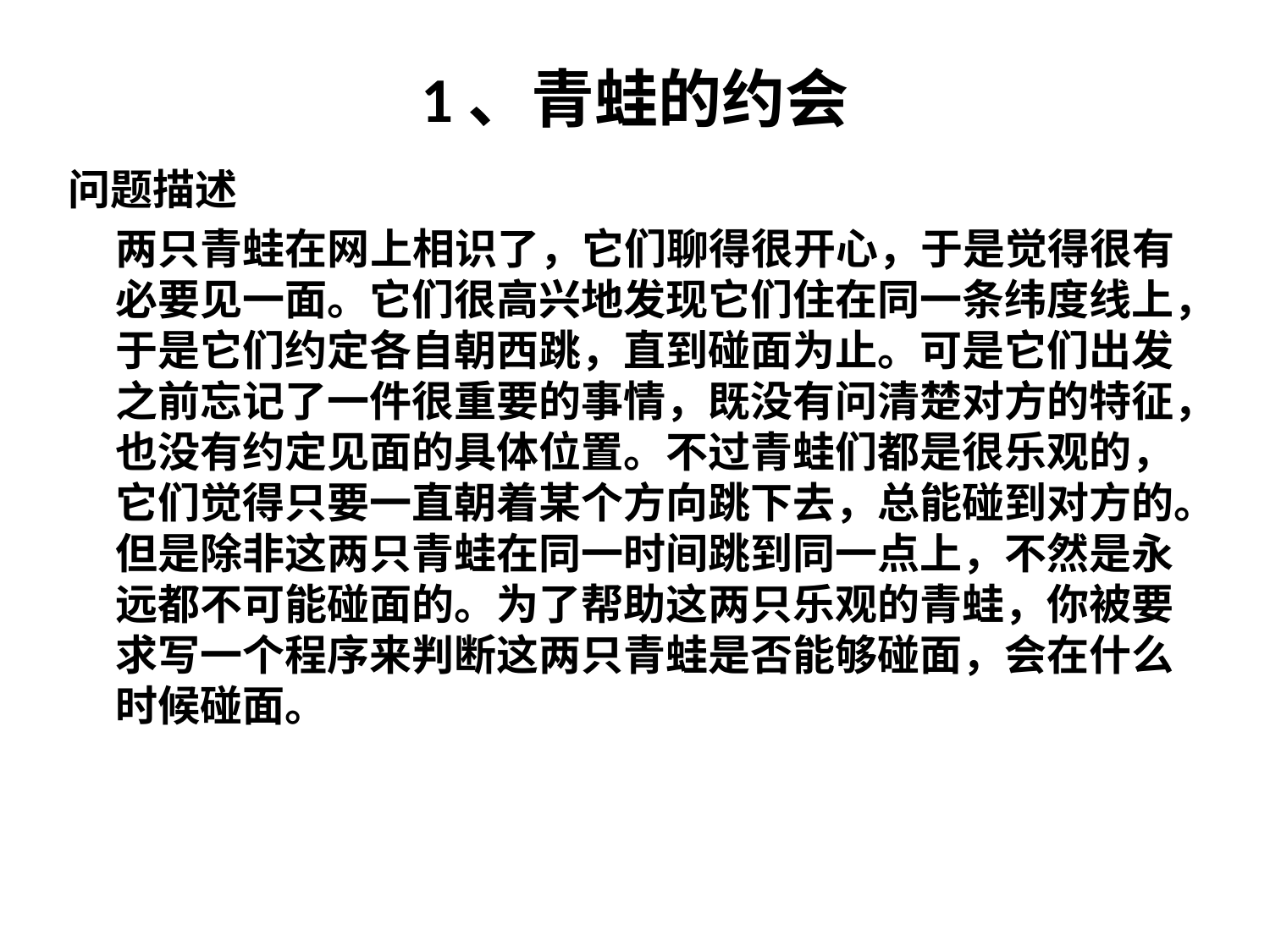

# 1、青蛙的约会
问题描述
    两只青蛙在网上相识了，它们聊得很开心，于是觉得很有必要见一面。它们很高兴地发现它们住在同一条纬度线上，于是它们约定各自朝西跳，直到碰面为止。可是它们出发之前忘记了一件很重要的事情，既没有问清楚对方的特征，也没有约定见面的具体位置。不过青蛙们都是很乐观的，它们觉得只要一直朝着某个方向跳下去，总能碰到对方的。但是除非这两只青蛙在同一时间跳到同一点上，不然是永远都不可能碰面的。为了帮助这两只乐观的青蛙，你被要求写一个程序来判断这两只青蛙是否能够碰面，会在什么时候碰面。